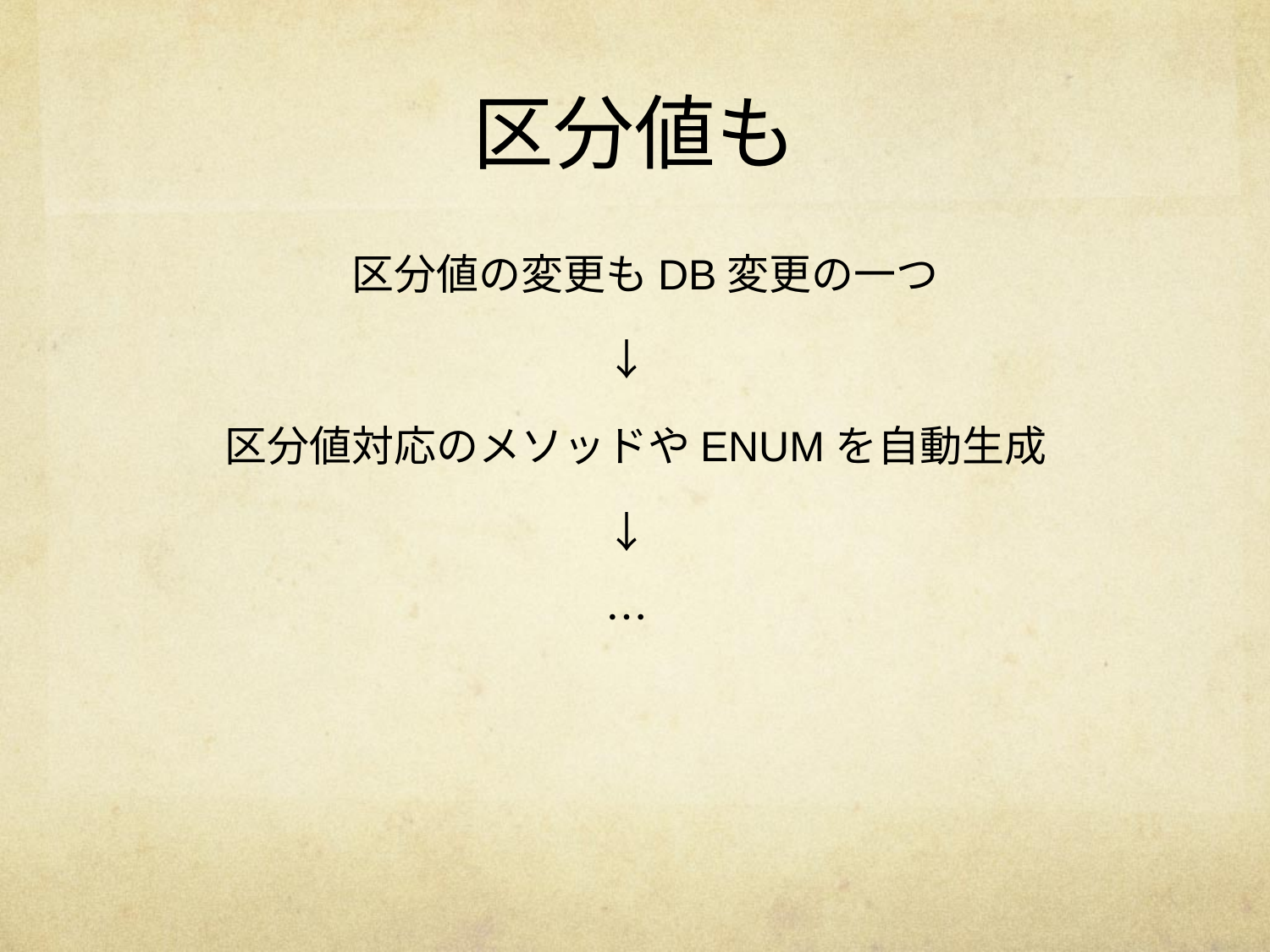

# 区分値も
　　　　　区分値の変更もDB変更の一つ
　　　　　　　　　　　↓
　　区分値対応のメソッドやENUMを自動生成
　　　　　　　　　　　↓
　　　　　　　　　　　…